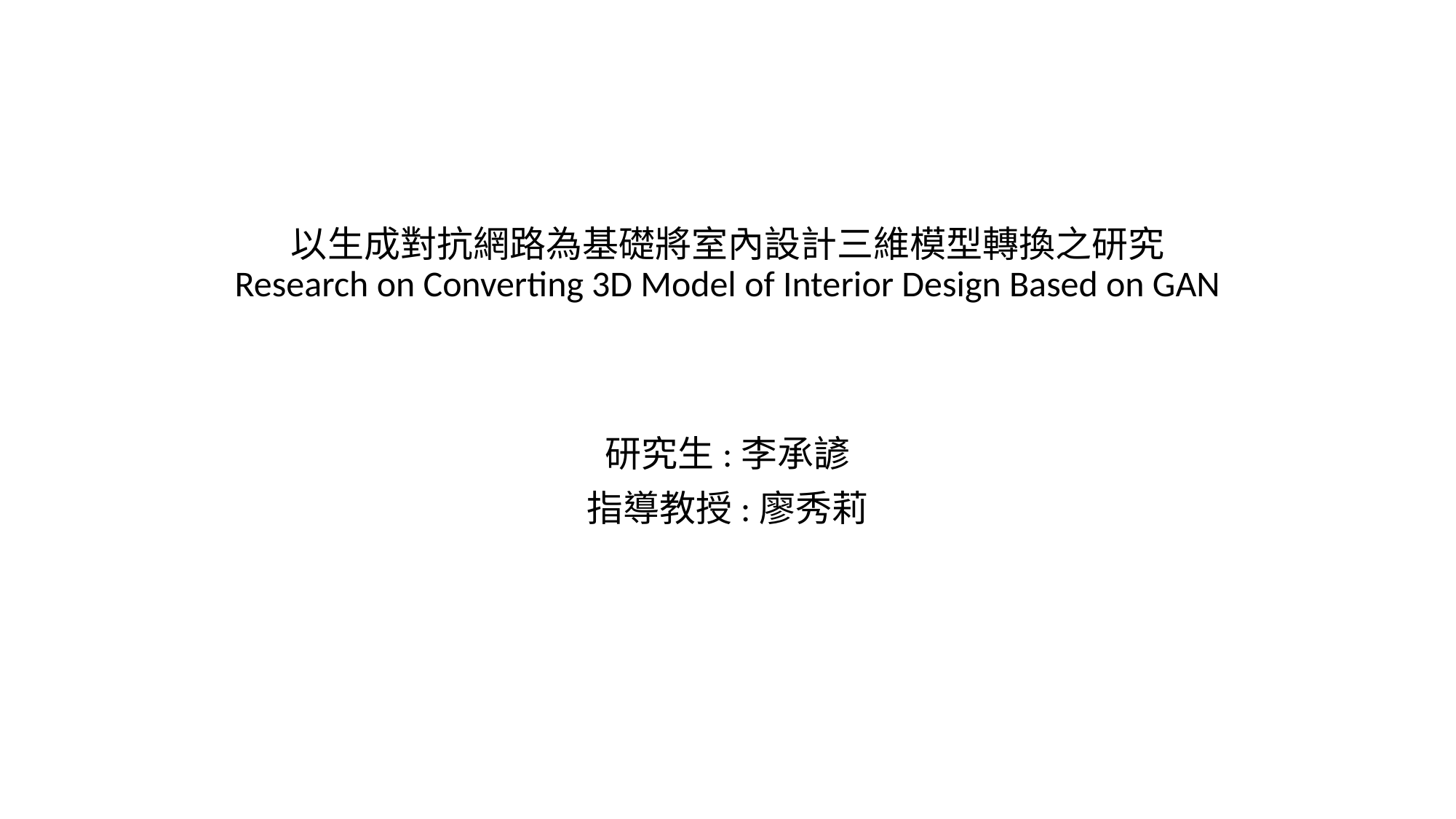

# 以生成對抗網路為基礎將室內設計三維模型轉換之研究 Research on Converting 3D Model of Interior Design Based on GAN
研究生:李承諺
指導教授:廖秀莉